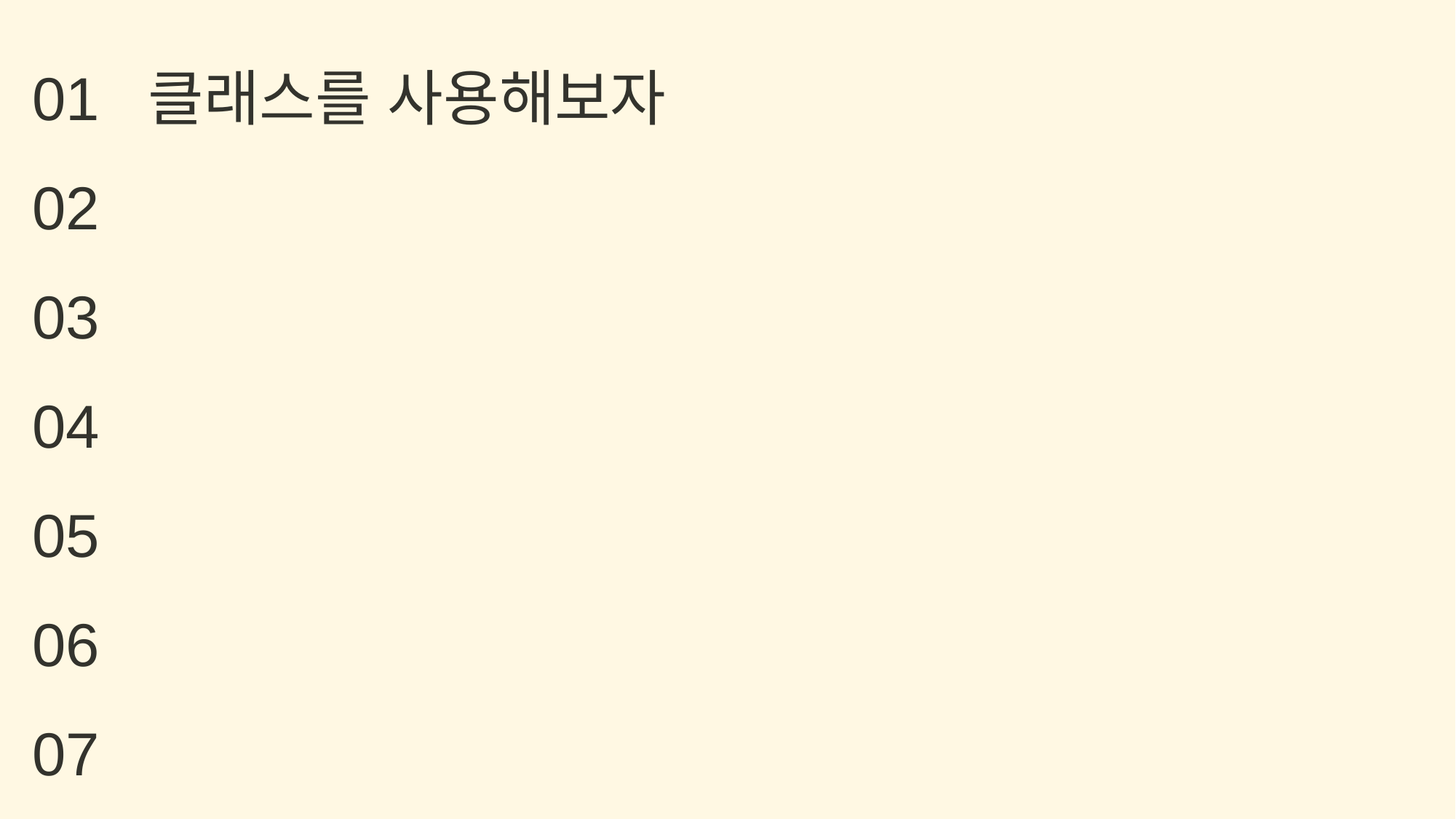

클래스를 사용해보자
01
02
03
04
05
06
07